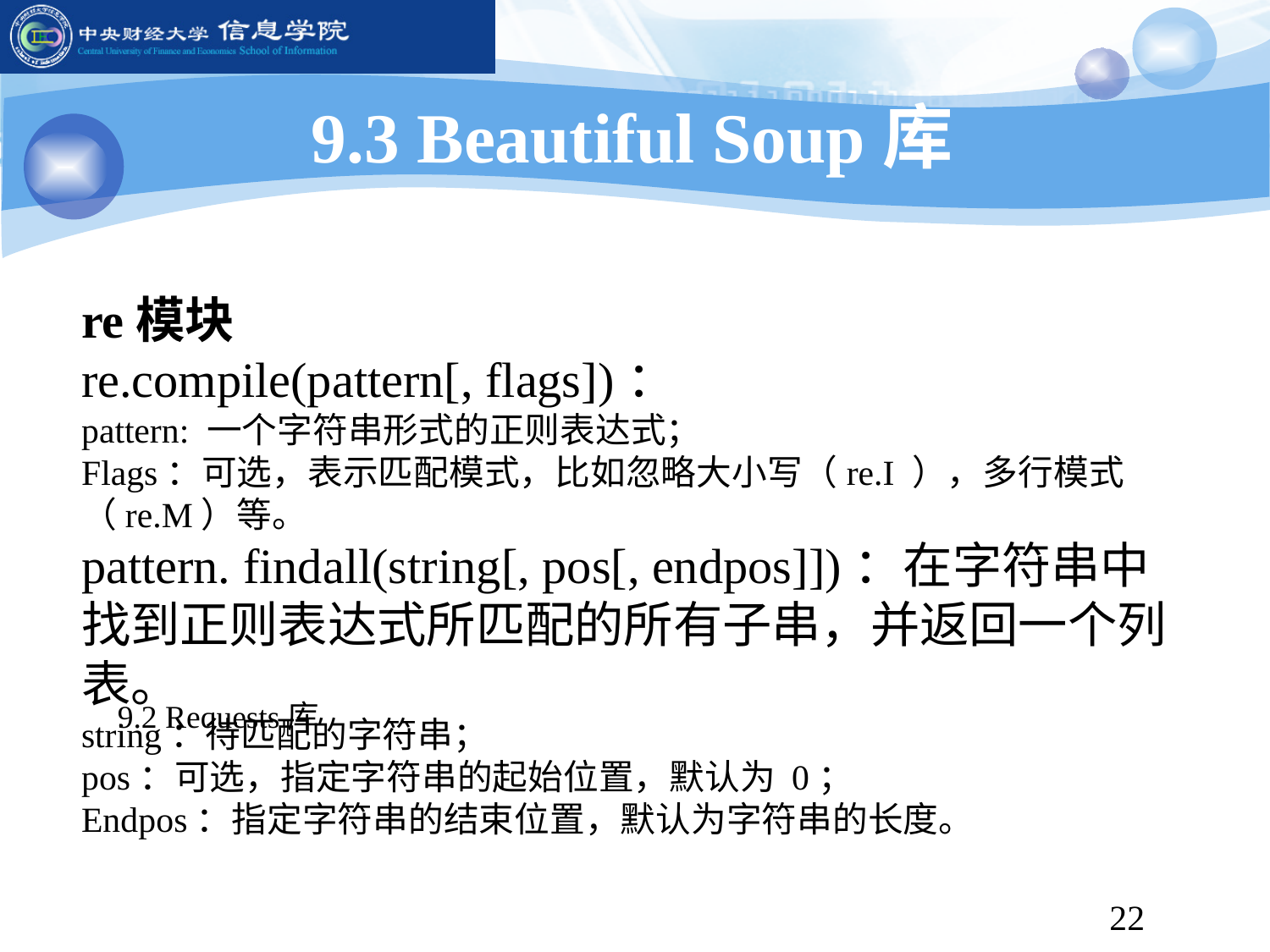

9.3 Beautiful Soup库
re模块
re.compile(pattern[, flags])：
pattern: 一个字符串形式的正则表达式；
Flags：可选，表示匹配模式，比如忽略大小写（re.I ），多行模式（re.M）等。
pattern. findall(string[, pos[, endpos]])：在字符串中找到正则表达式所匹配的所有子串，并返回一个列表。
string：待匹配的字符串；
pos：可选，指定字符串的起始位置，默认为 0；
Endpos：指定字符串的结束位置，默认为字符串的长度。
9.2 Requests库